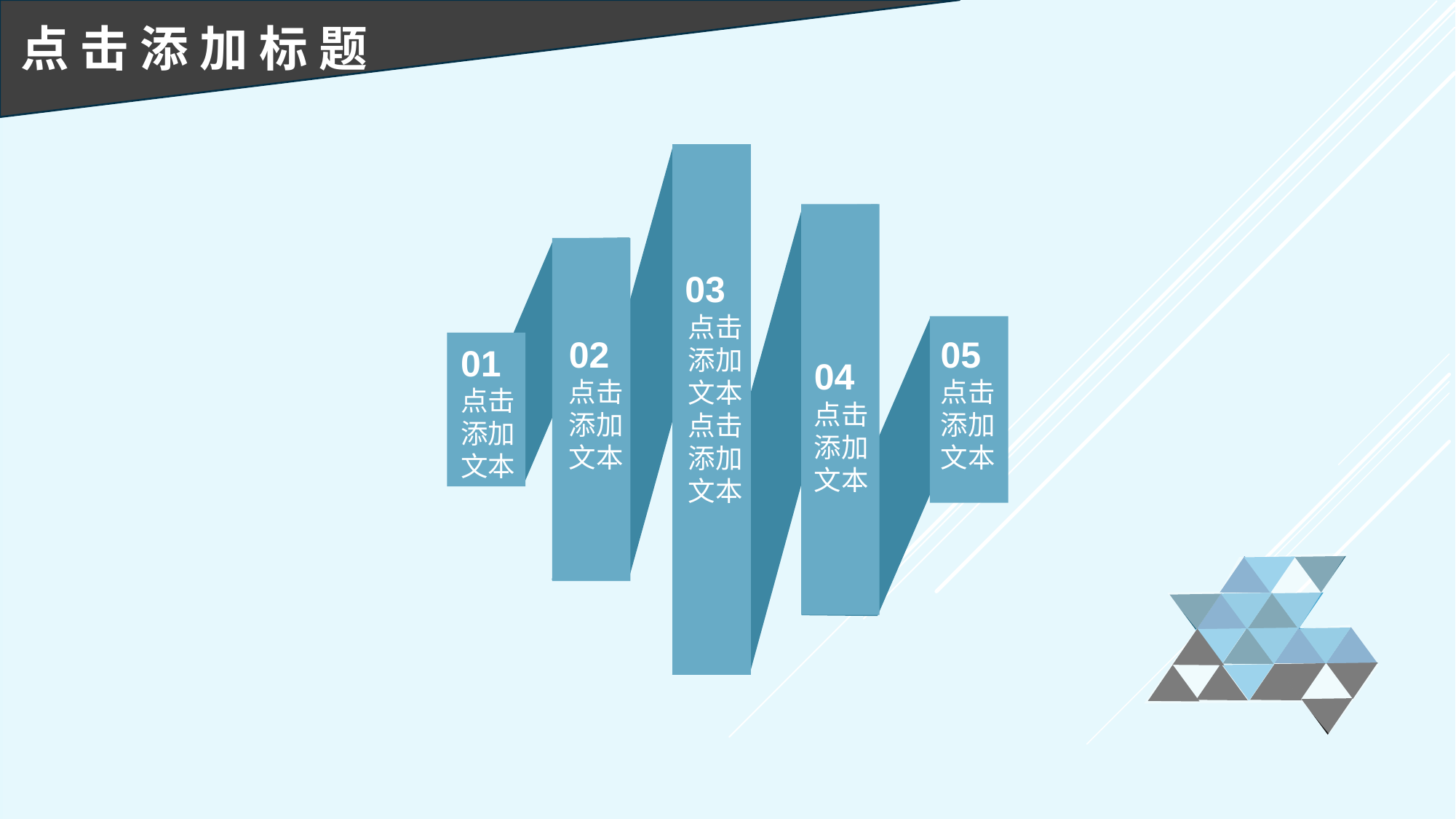

点 击 添 加 标 题

03
点击添加文本点击添加文本
02
点击添加文本
05
点击添加文本
01
点击添加文本
04
点击添加文本